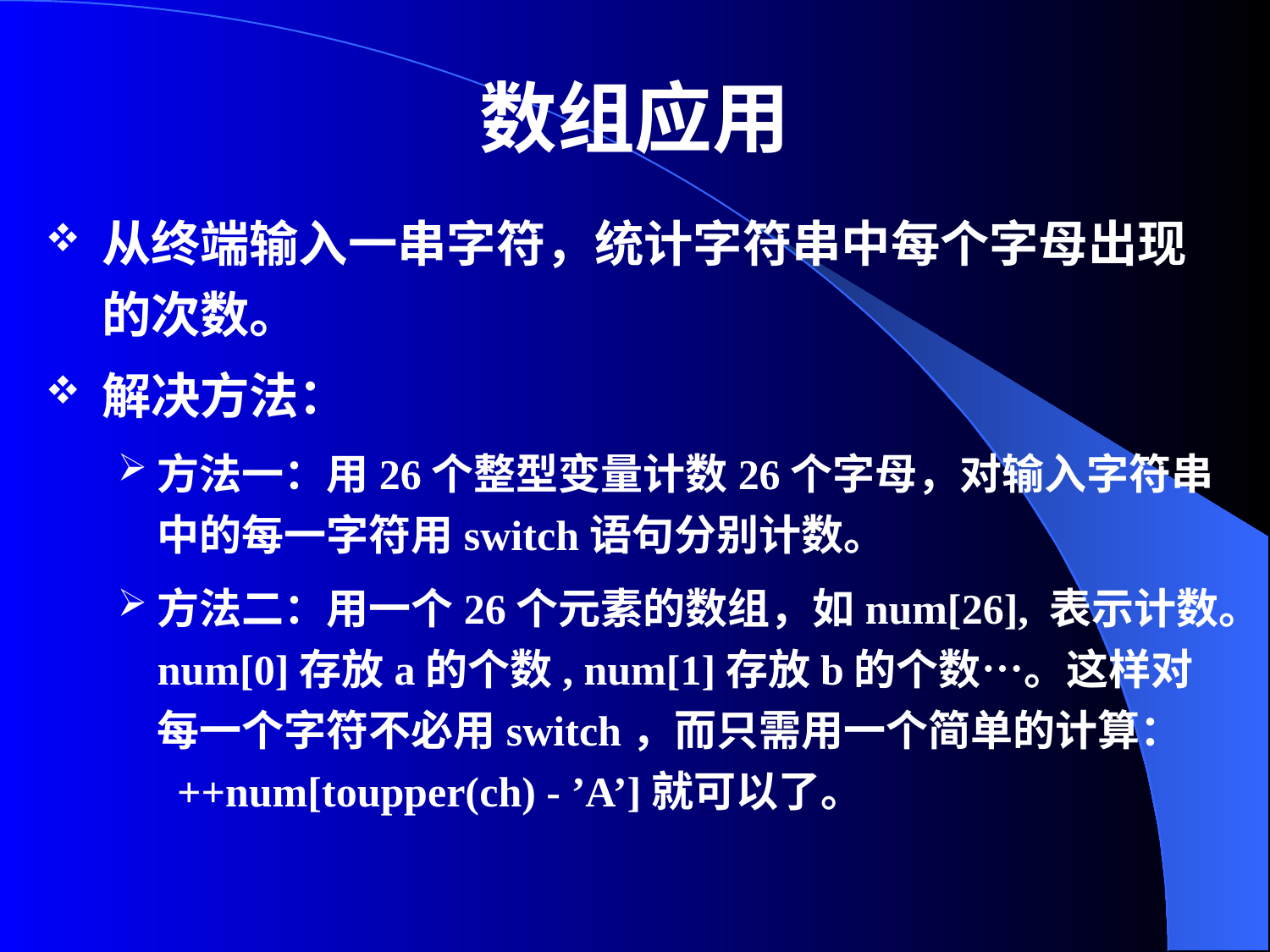

# 数组应用
从终端输入一串字符，统计字符串中每个字母出现的次数。
解决方法：
方法一：用26个整型变量计数26个字母，对输入字符串中的每一字符用switch语句分别计数。
方法二：用一个26个元素的数组，如num[26], 表示计数。num[0]存放a的个数, num[1]存放b的个数…。这样对每一个字符不必用switch，而只需用一个简单的计算：
 ++num[toupper(ch) - ’A’]就可以了。